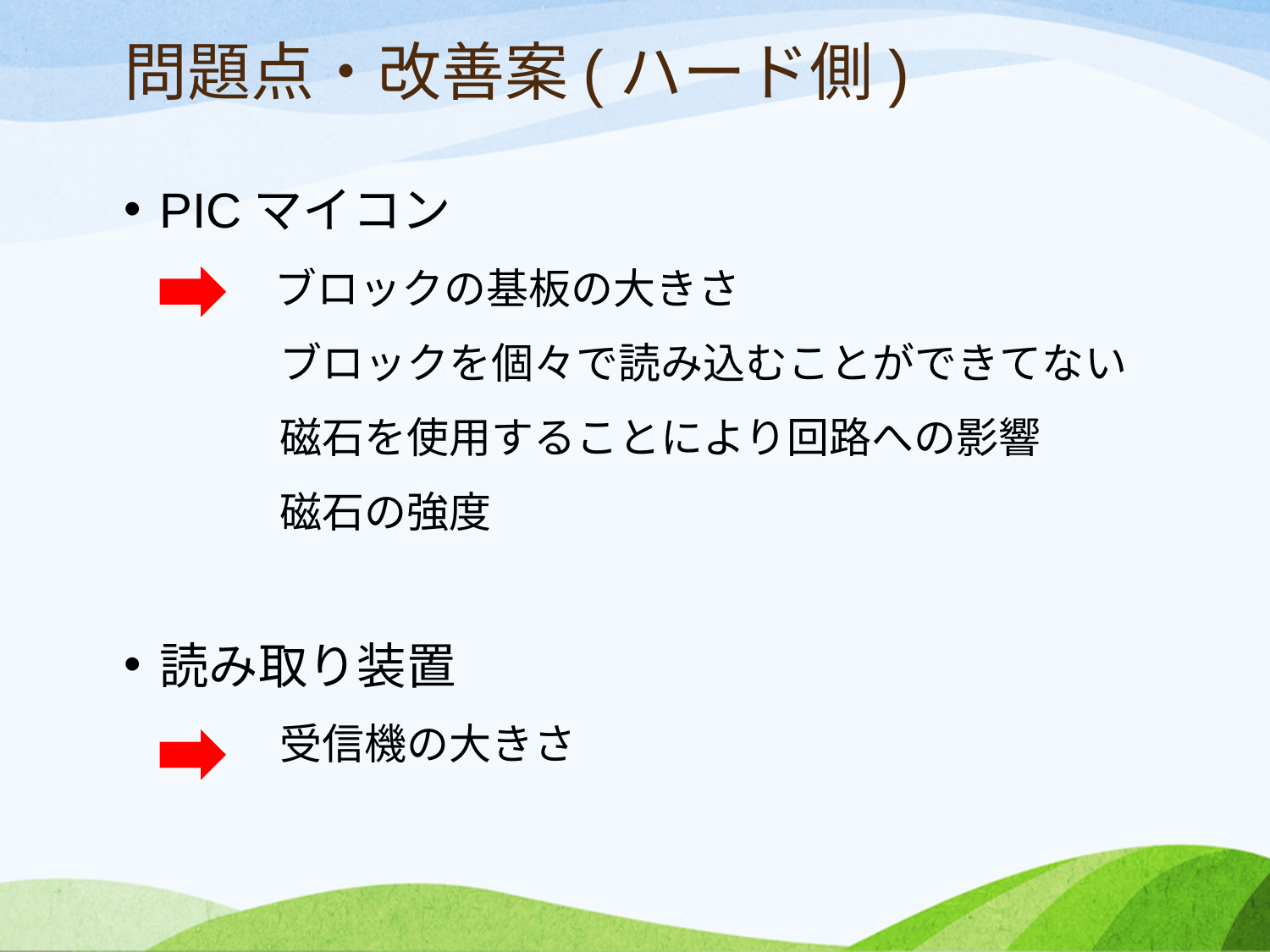

# 問題点・改善案(ハード側)
PICマイコン
	  ブロックの基板の大きさ
	  ブロックを個々で読み込むことができてない
	  磁石を使用することにより回路への影響
	  磁石の強度

読み取り装置
	  受信機の大きさ